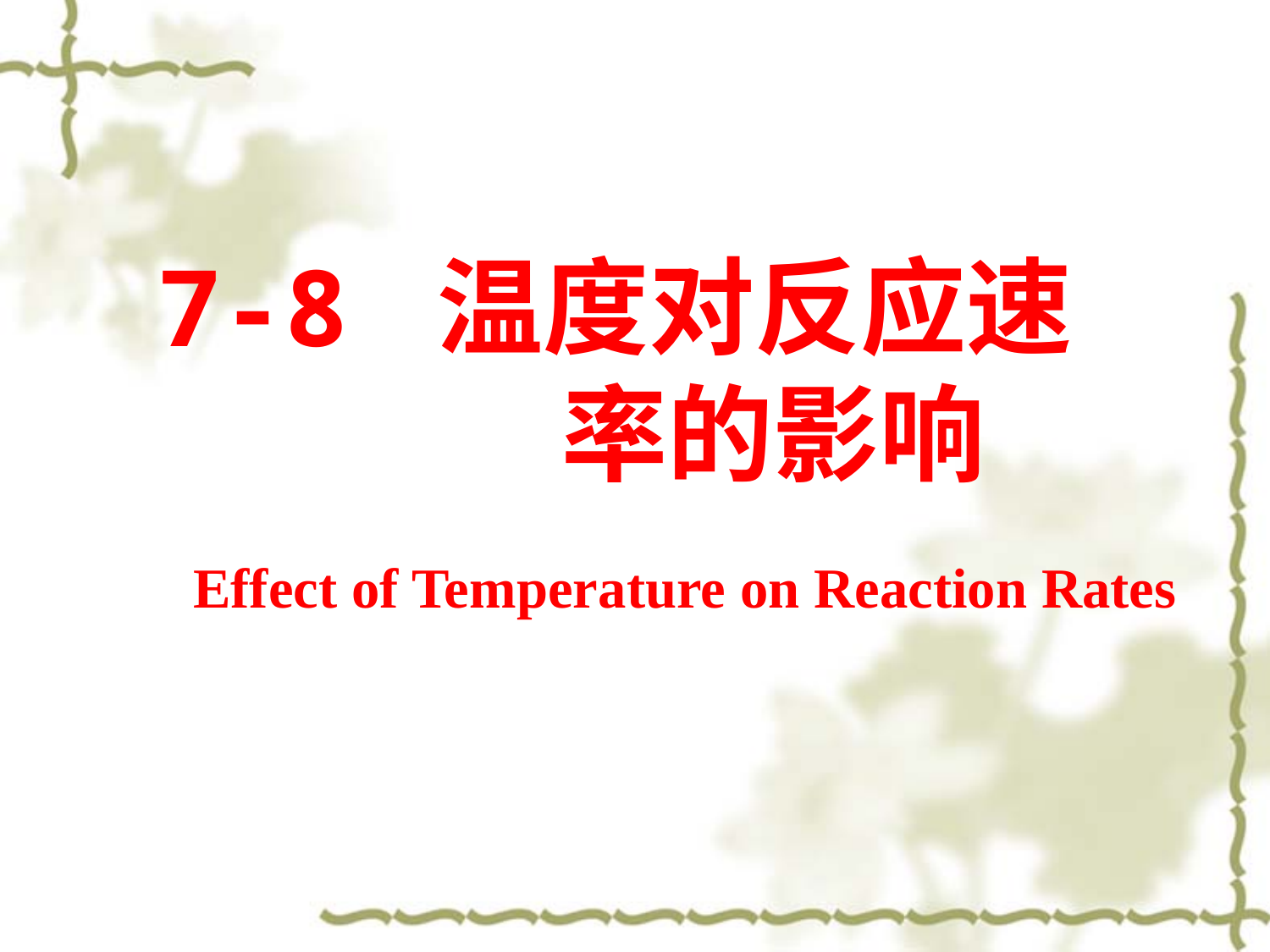

7-8 温度对反应速率的影响
Effect of Temperature on Reaction Rates